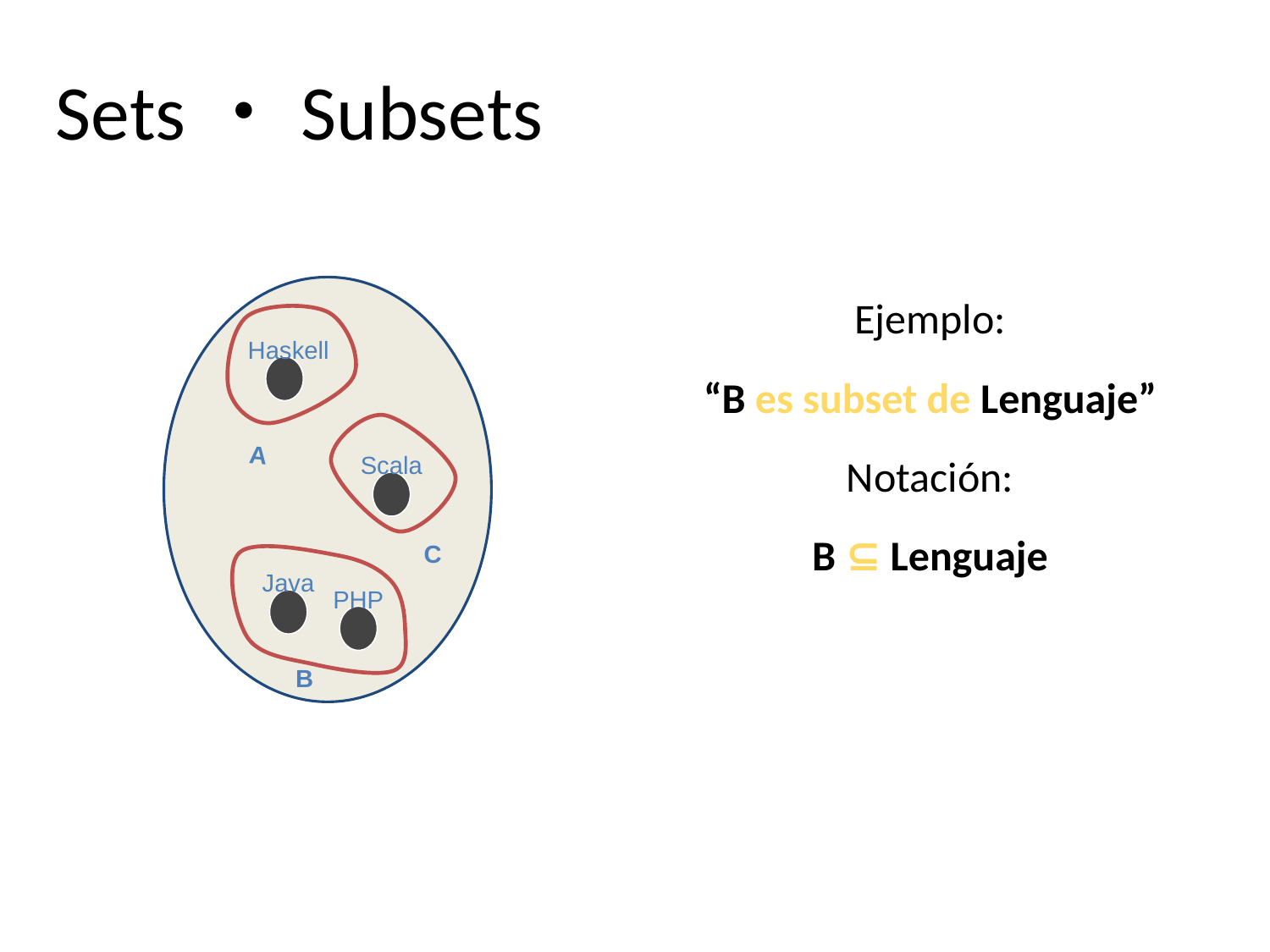

Sets・Subsets

Ejemplo:
“B es subset de Lenguaje”
Notación:
B ⊆ Lenguaje

Haskell

A
Scala

C
Java

PHP

B
Lenguaje